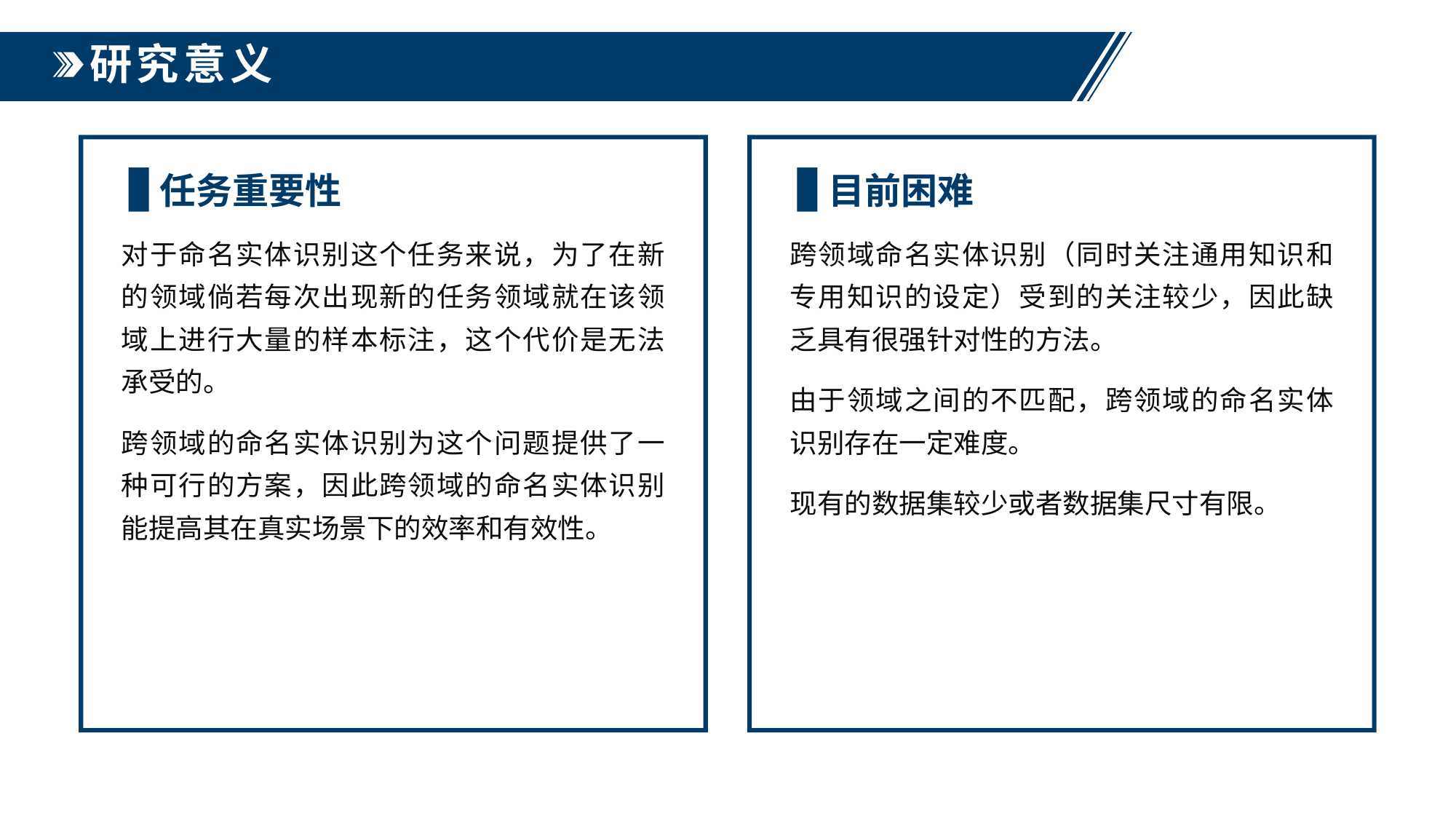

研究意义

任务重要性

目前困难
对于命名实体识别这个任务来说，为了在新的领域倘若每次出现新的任务领域就在该领域上进行大量的样本标注，这个代价是无法承受的。
跨领域的命名实体识别为这个问题提供了一种可行的方案，因此跨领域的命名实体识别能提高其在真实场景下的效率和有效性。
跨领域命名实体识别（同时关注通用知识和专用知识的设定）受到的关注较少，因此缺乏具有很强针对性的方法。
由于领域之间的不匹配，跨领域的命名实体识别存在一定难度。
现有的数据集较少或者数据集尺寸有限。